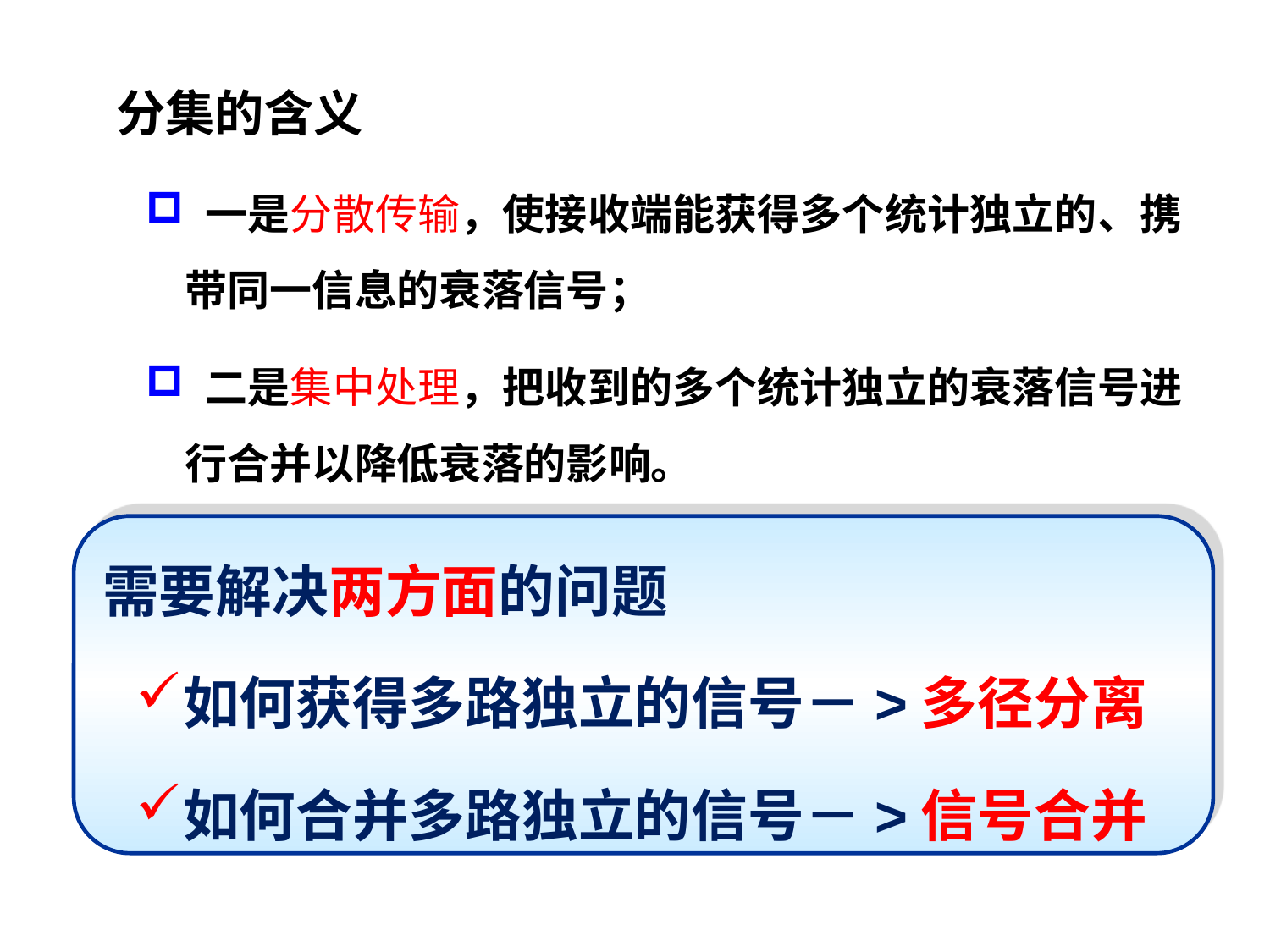

# 二、分集技术的基本概念
  分集的含义
 一是分散传输，使接收端能获得多个统计独立的、携带同一信息的衰落信号；
 二是集中处理，把收到的多个统计独立的衰落信号进行合并以降低衰落的影响。
需要解决两方面的问题
如何获得多路独立的信号－>多径分离
如何合并多路独立的信号－>信号合并